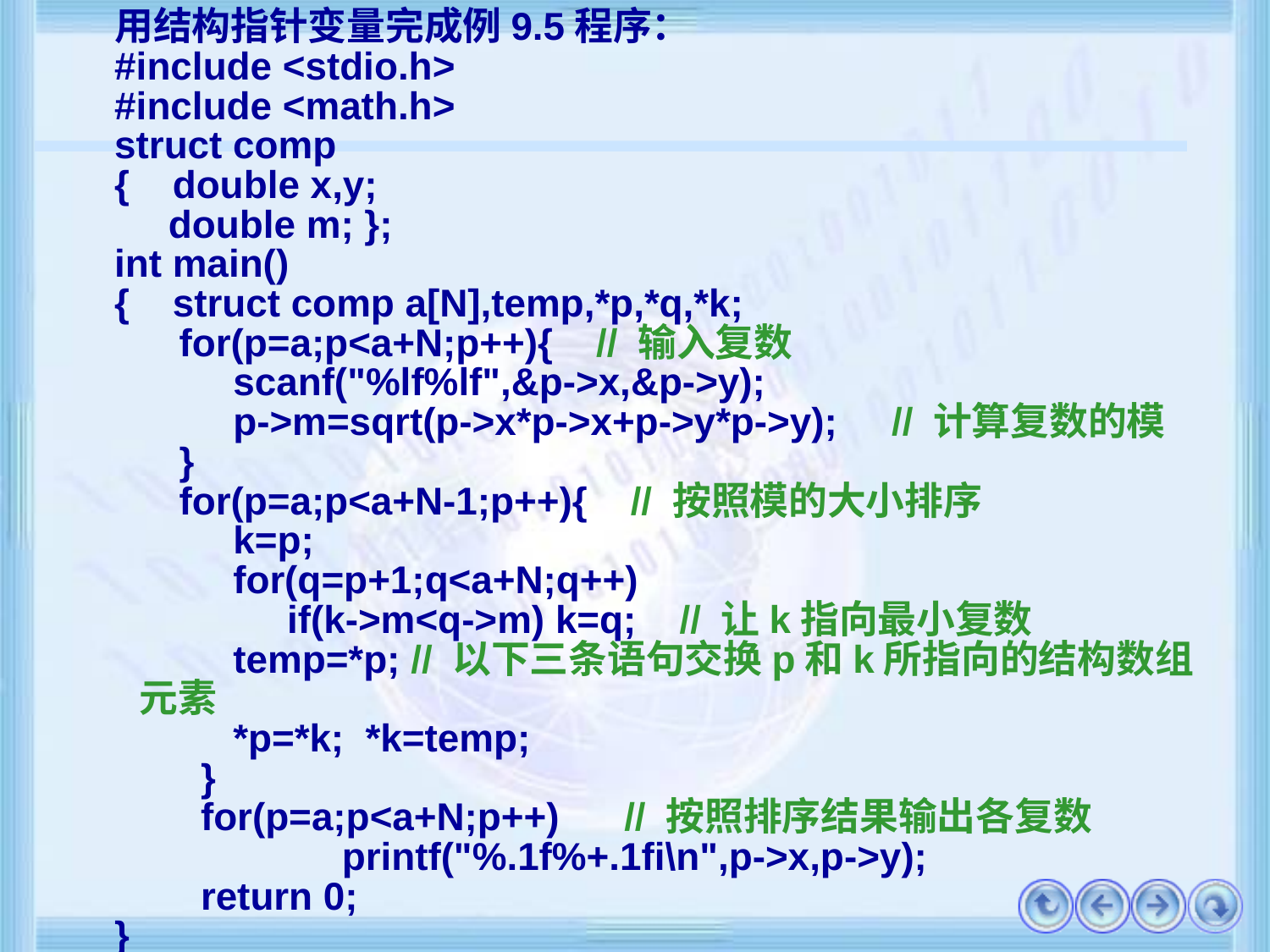

用结构指针变量完成例9.5程序：
#include <stdio.h>
#include <math.h>
struct comp
{    double x,y;
     double m; };
int main()
{    struct comp a[N],temp,*p,*q,*k;
      for(p=a;p<a+N;p++){    // 输入复数
           scanf("%lf%lf",&p->x,&p->y);
           p->m=sqrt(p->x*p->x+p->y*p->y);     // 计算复数的模
      }
      for(p=a;p<a+N-1;p++){    // 按照模的大小排序
           k=p;
           for(q=p+1;q<a+N;q++)
                if(k->m<q->m) k=q;    // 让k指向最小复数
           temp=*p; // 以下三条语句交换p和k所指向的结构数组元素
           *p=*k;  *k=temp;
        }
        for(p=a;p<a+N;p++)      // 按照排序结果输出各复数
		       printf("%.1f%+.1fi\n",p->x,p->y);
        return 0;
}